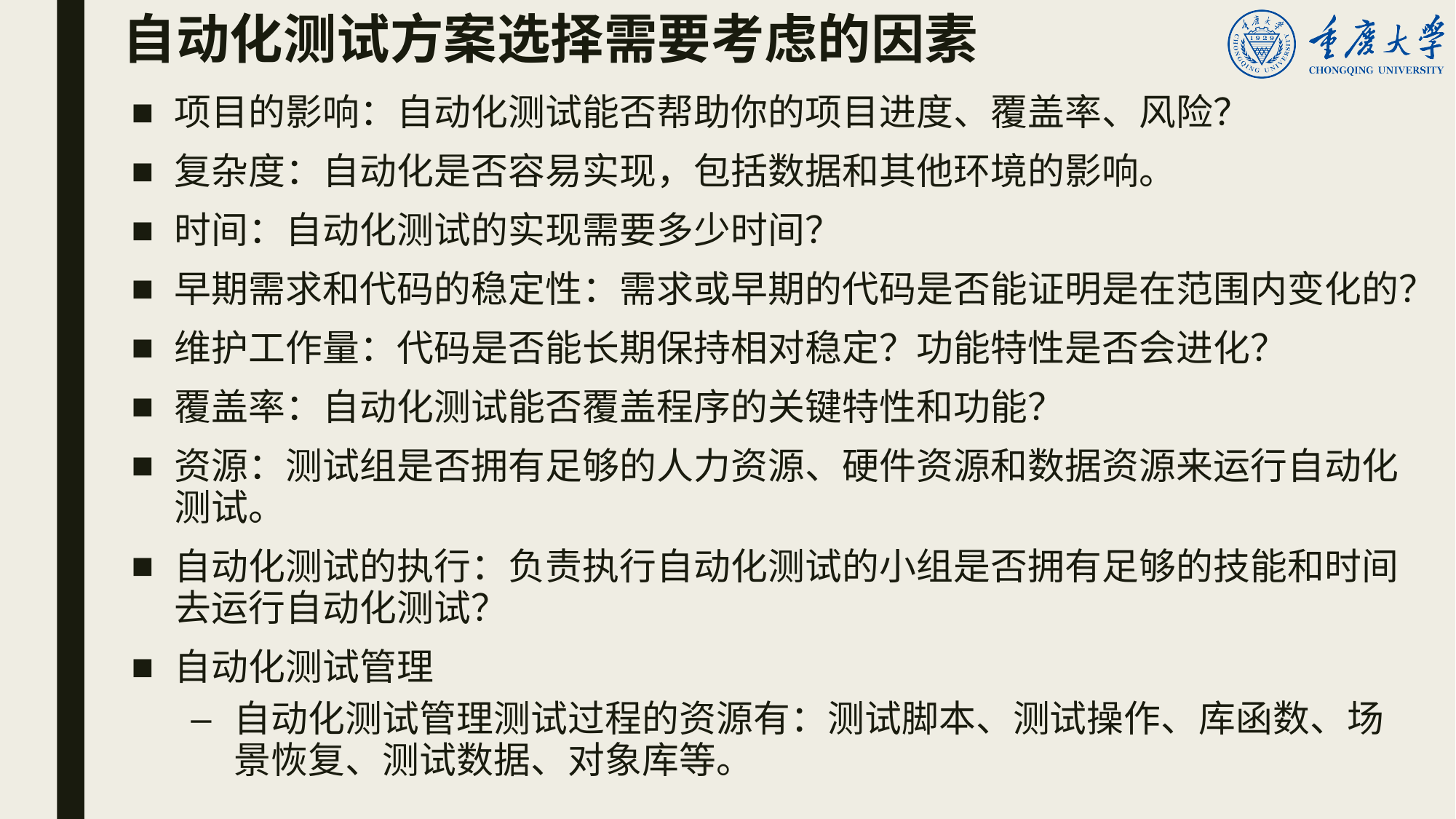

# 自动化测试方案选择需要考虑的因素
项目的影响：自动化测试能否帮助你的项目进度、覆盖率、风险？
复杂度：自动化是否容易实现，包括数据和其他环境的影响。
时间：自动化测试的实现需要多少时间？
早期需求和代码的稳定性：需求或早期的代码是否能证明是在范围内变化的？
维护工作量：代码是否能长期保持相对稳定？功能特性是否会进化？
覆盖率：自动化测试能否覆盖程序的关键特性和功能？
资源：测试组是否拥有足够的人力资源、硬件资源和数据资源来运行自动化测试。
自动化测试的执行：负责执行自动化测试的小组是否拥有足够的技能和时间去运行自动化测试？
自动化测试管理
自动化测试管理测试过程的资源有：测试脚本、测试操作、库函数、场景恢复、测试数据、对象库等。